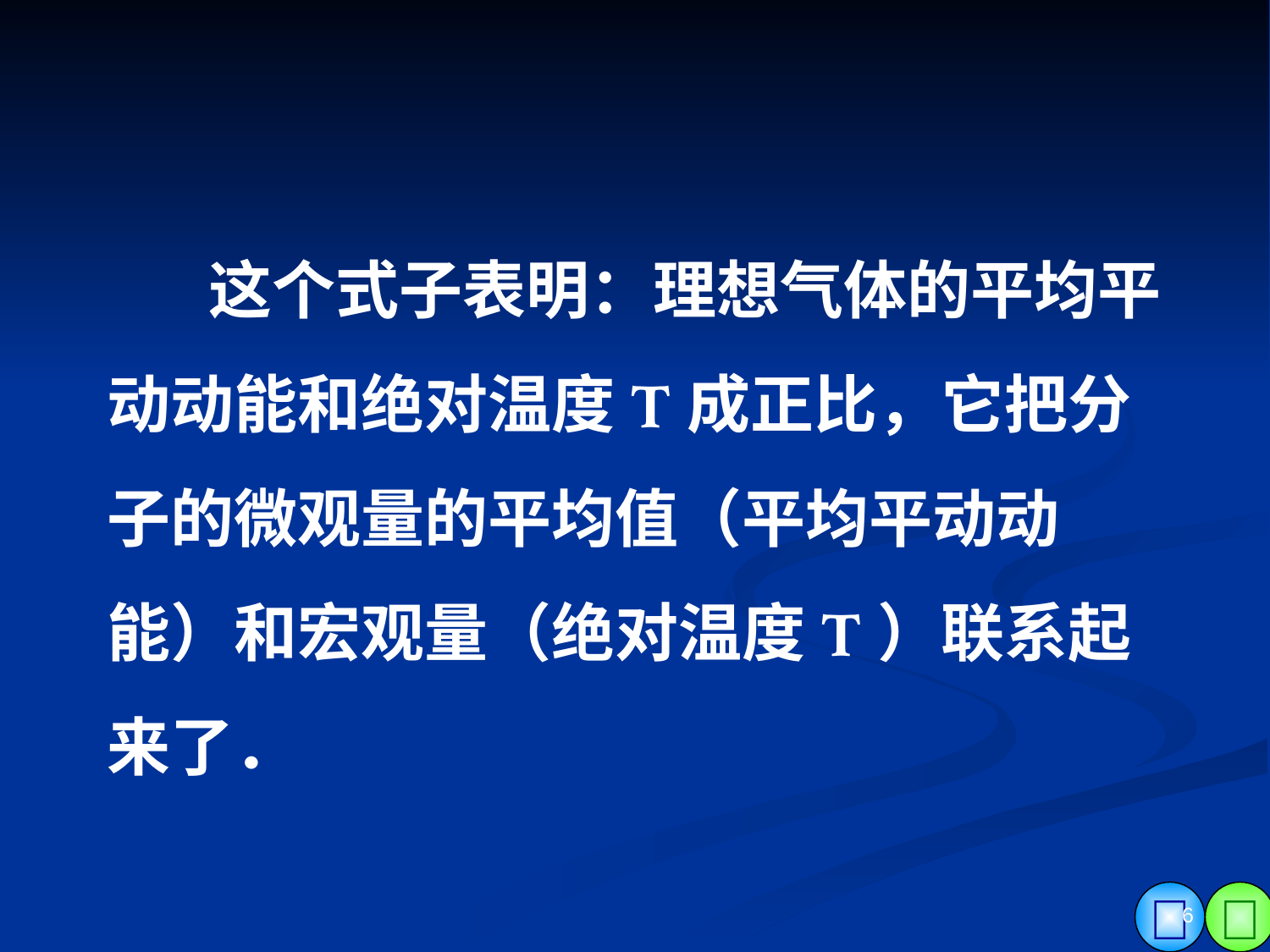

这个式子表明：理想气体的平均平动动能和绝对温度T成正比，它把分子的微观量的平均值（平均平动动能）和宏观量（绝对温度T）联系起来了．
6